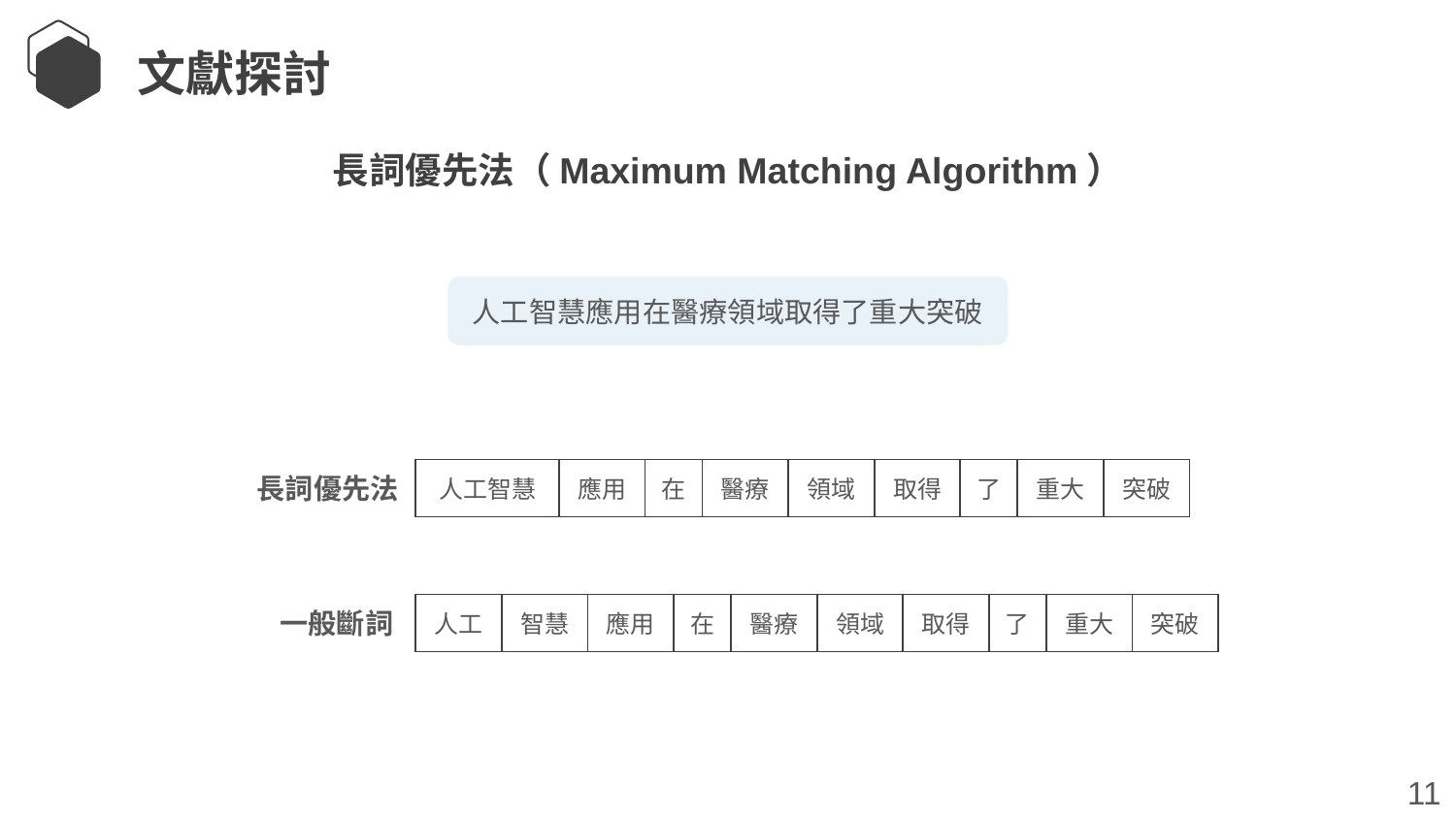

文獻探討
長詞優先法（Maximum Matching Algorithm）

人工智慧應用在醫療領域取得了重大突破
| 人工智慧 | 應用 | 在 | 醫療 | 領域 | 取得 | 了 | 重大 | 突破 |
| --- | --- | --- | --- | --- | --- | --- | --- | --- |
長詞優先法
| 人工 | 智慧 | 應用 | 在 | 醫療 | 領域 | 取得 | 了 | 重大 | 突破 |
| --- | --- | --- | --- | --- | --- | --- | --- | --- | --- |
一般斷詞
11